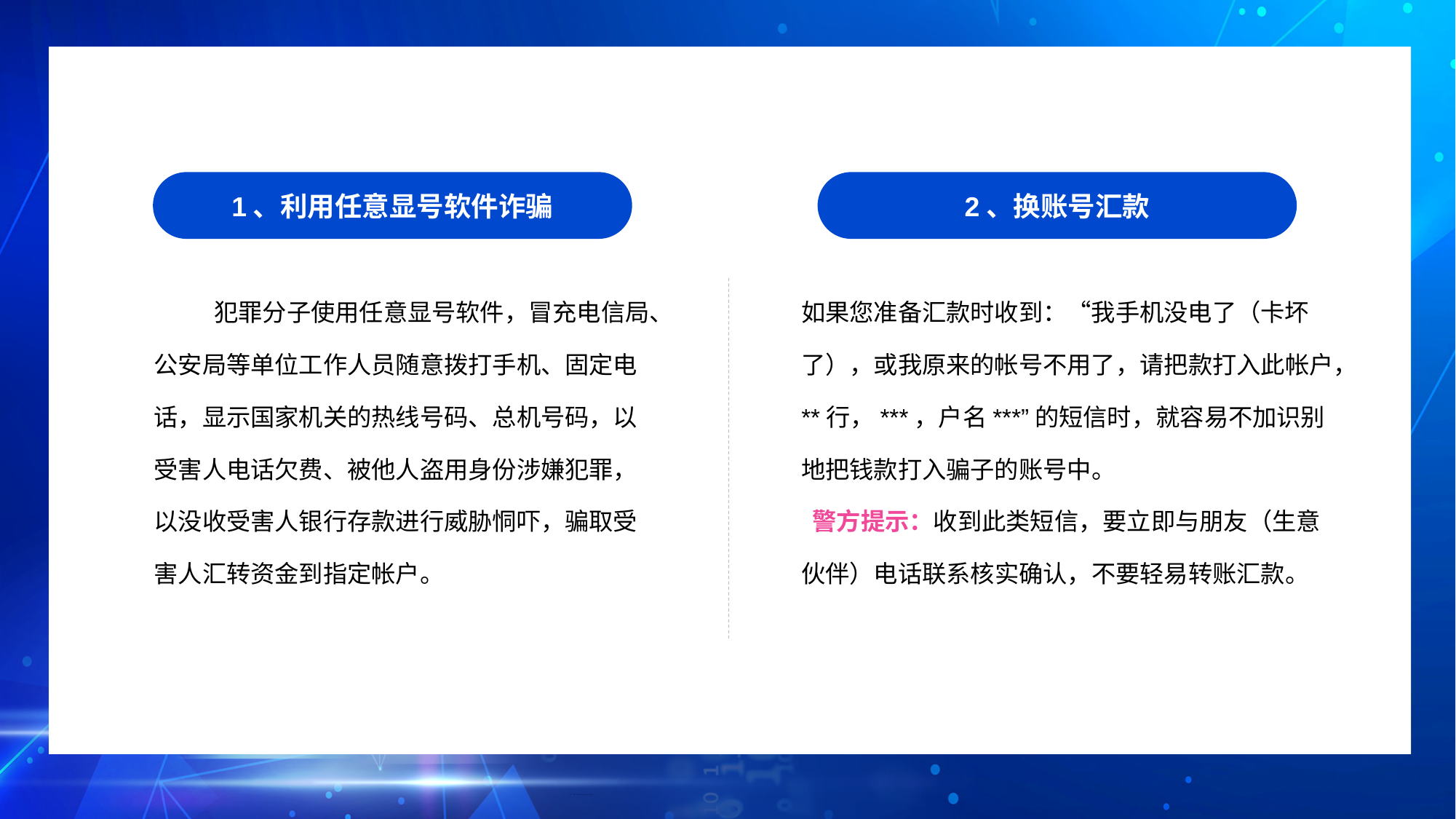

1、利用任意显号软件诈骗
2、换账号汇款
          犯罪分子使用任意显号软件，冒充电信局、公安局等单位工作人员随意拨打手机、固定电话，显示国家机关的热线号码、总机号码，以受害人电话欠费、被他人盗用身份涉嫌犯罪，以没收受害人银行存款进行威胁恫吓，骗取受害人汇转资金到指定帐户。
如果您准备汇款时收到：“我手机没电了（卡坏了），或我原来的帐号不用了，请把款打入此帐户，**行，***，户名***”的短信时，就容易不加识别地把钱款打入骗子的账号中。
 警方提示：收到此类短信，要立即与朋友（生意伙伴）电话联系核实确认，不要轻易转账汇款。
PPT下载 http://www.1ppt.com/xiazai/